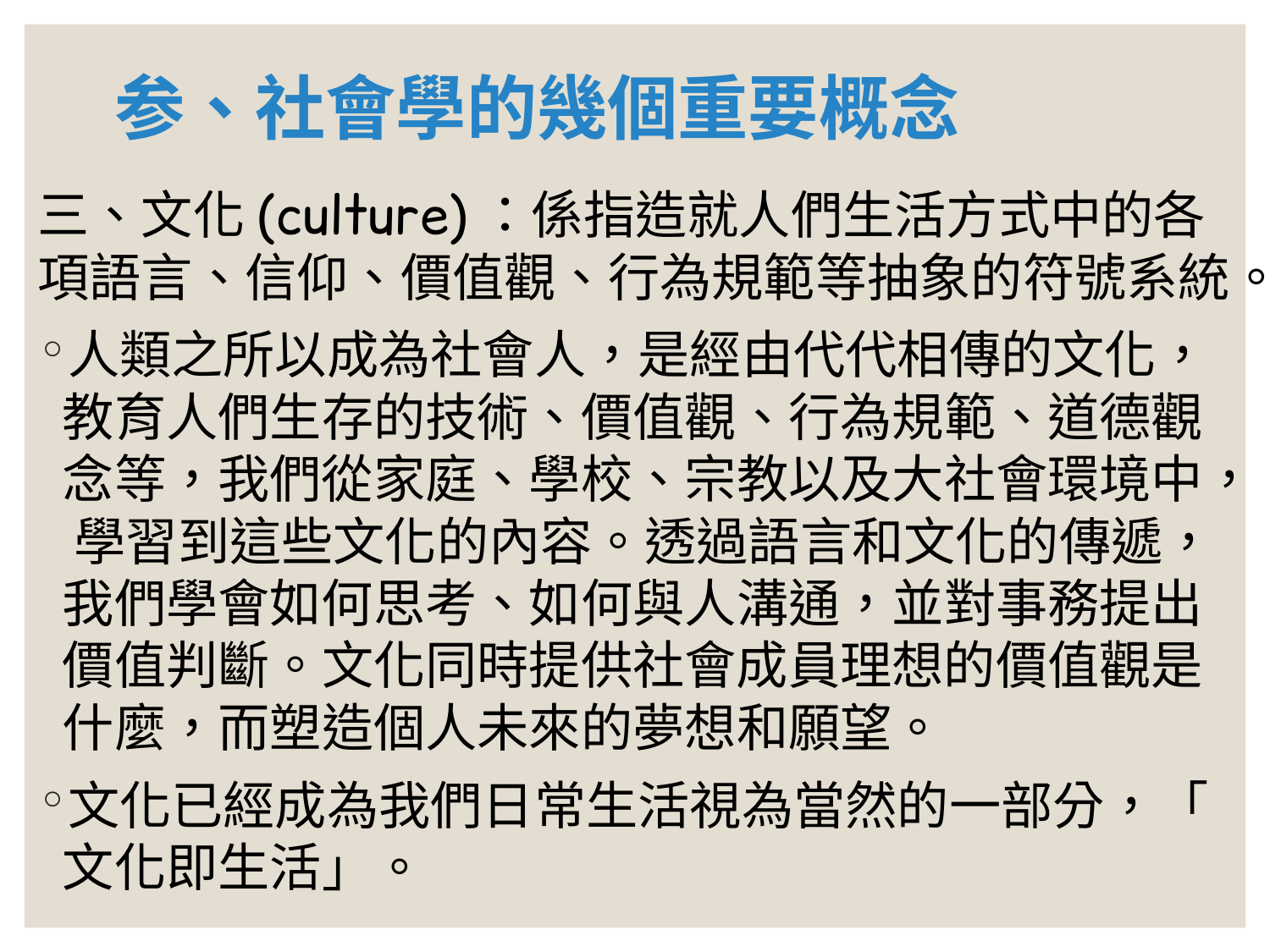

# 参、社會學的幾個重要概念
三、文化(culture)：係指造就人們生活方式中的各項語言、信仰、價值觀、行為規範等抽象的符號系統。
人類之所以成為社會人，是經由代代相傳的文化， 教育人們生存的技術、價值觀、行為規範、道德觀念等，我們從家庭、學校、宗教以及大社會環境中， 學習到這些文化的內容。透過語言和文化的傳遞， 我們學會如何思考、如何與人溝通，並對事務提出價值判斷。文化同時提供社會成員理想的價值觀是什麼，而塑造個人未來的夢想和願望。
文化已經成為我們日常生活視為當然的一部分，「 文化即生活」。